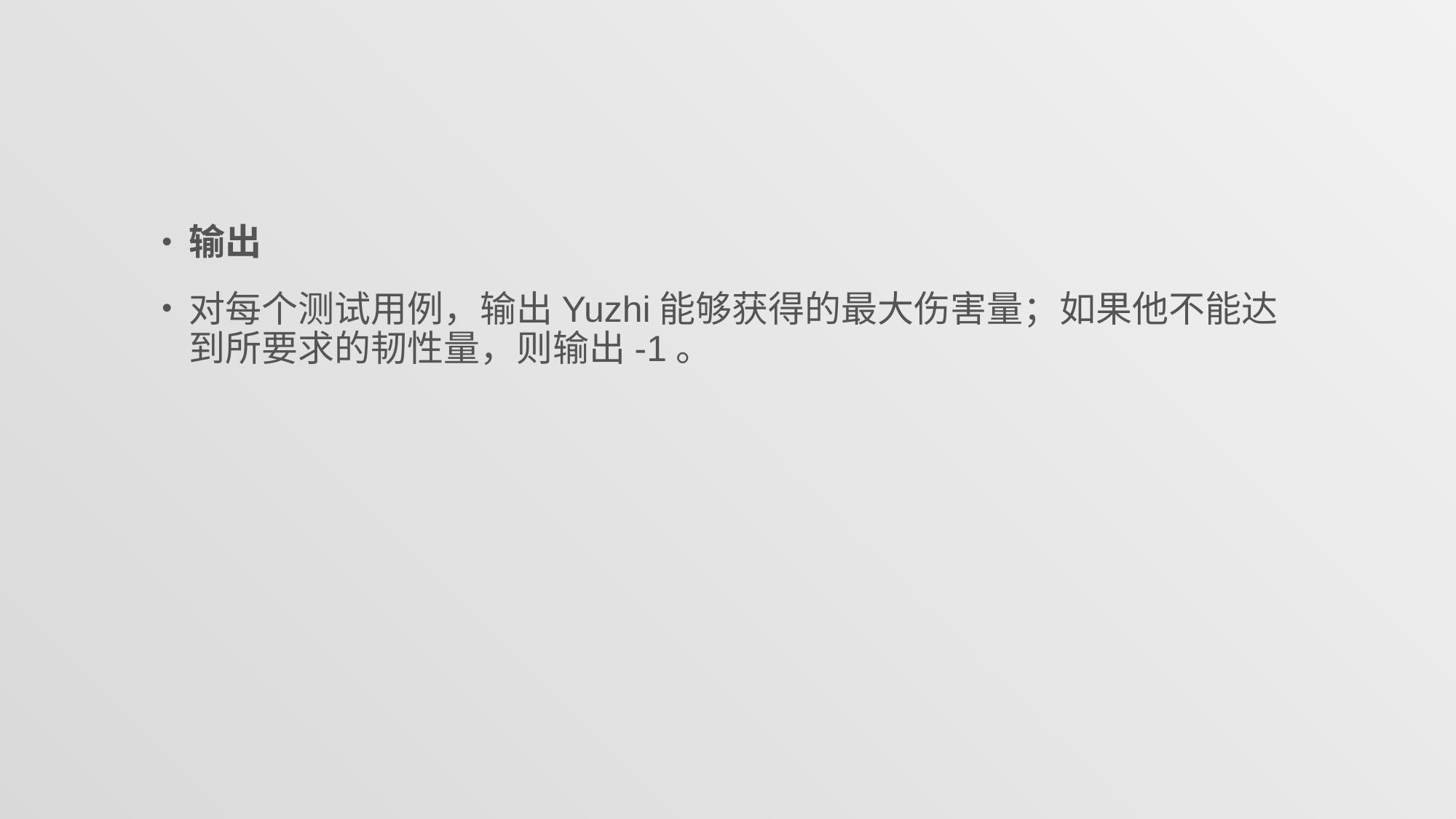

#
输出
对每个测试用例，输出Yuzhi能够获得的最大伤害量；如果他不能达到所要求的韧性量，则输出-1。